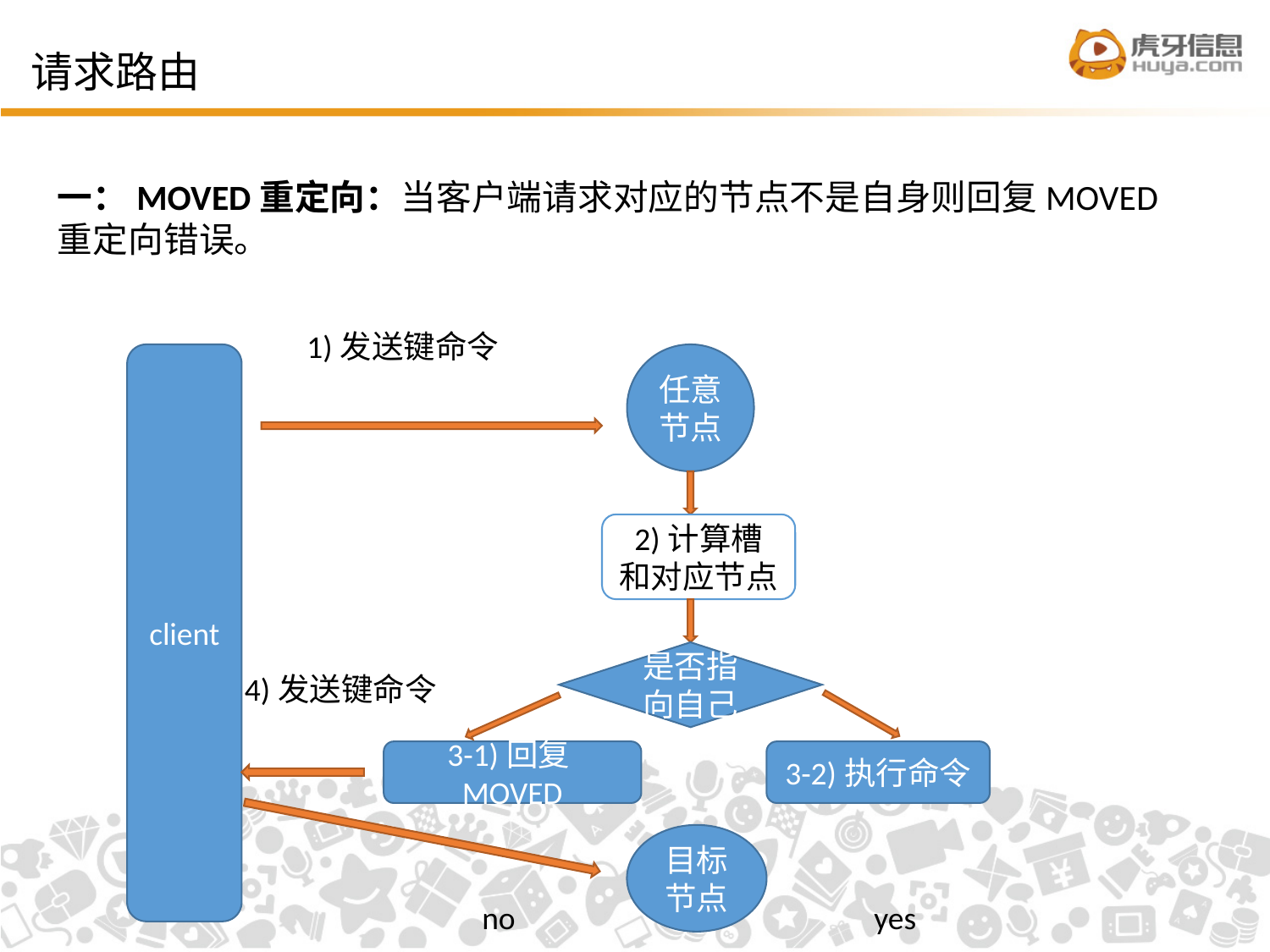

请求路由

一：MOVED重定向：当客户端请求对应的节点不是自身则回复MOVED重定向错误。

                               1)发送键命令

                          4)发送键命令

                                                           no                                                  yes
client
任意节点

2)计算槽和对应节点

是否指向自己

3-1)回复MOVED
3-2)执行命令

目标节点